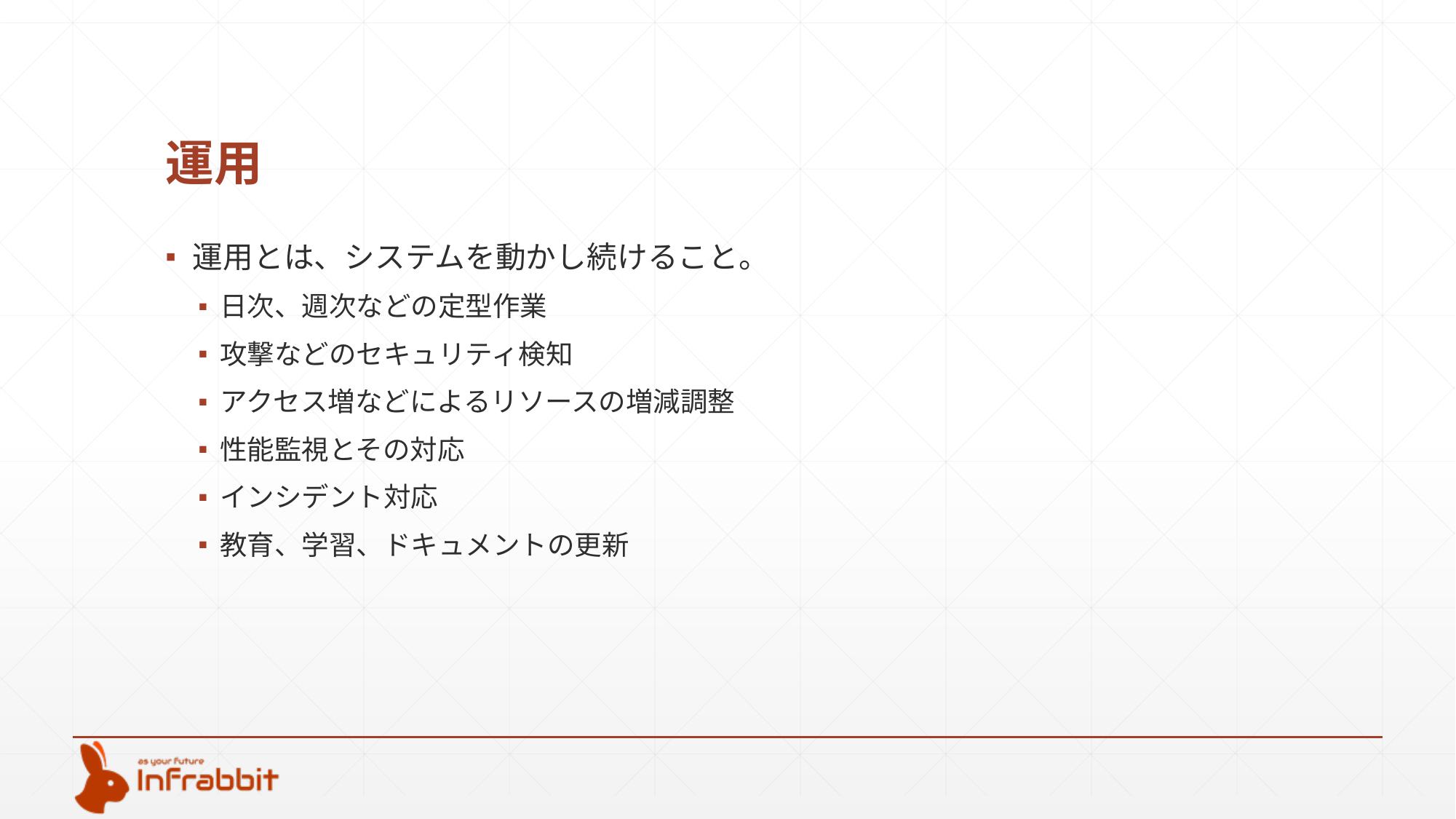

# 運用
運用とは、システムを動かし続けること。
日次、週次などの定型作業
攻撃などのセキュリティ検知
アクセス増などによるリソースの増減調整
性能監視とその対応
インシデント対応
教育、学習、ドキュメントの更新